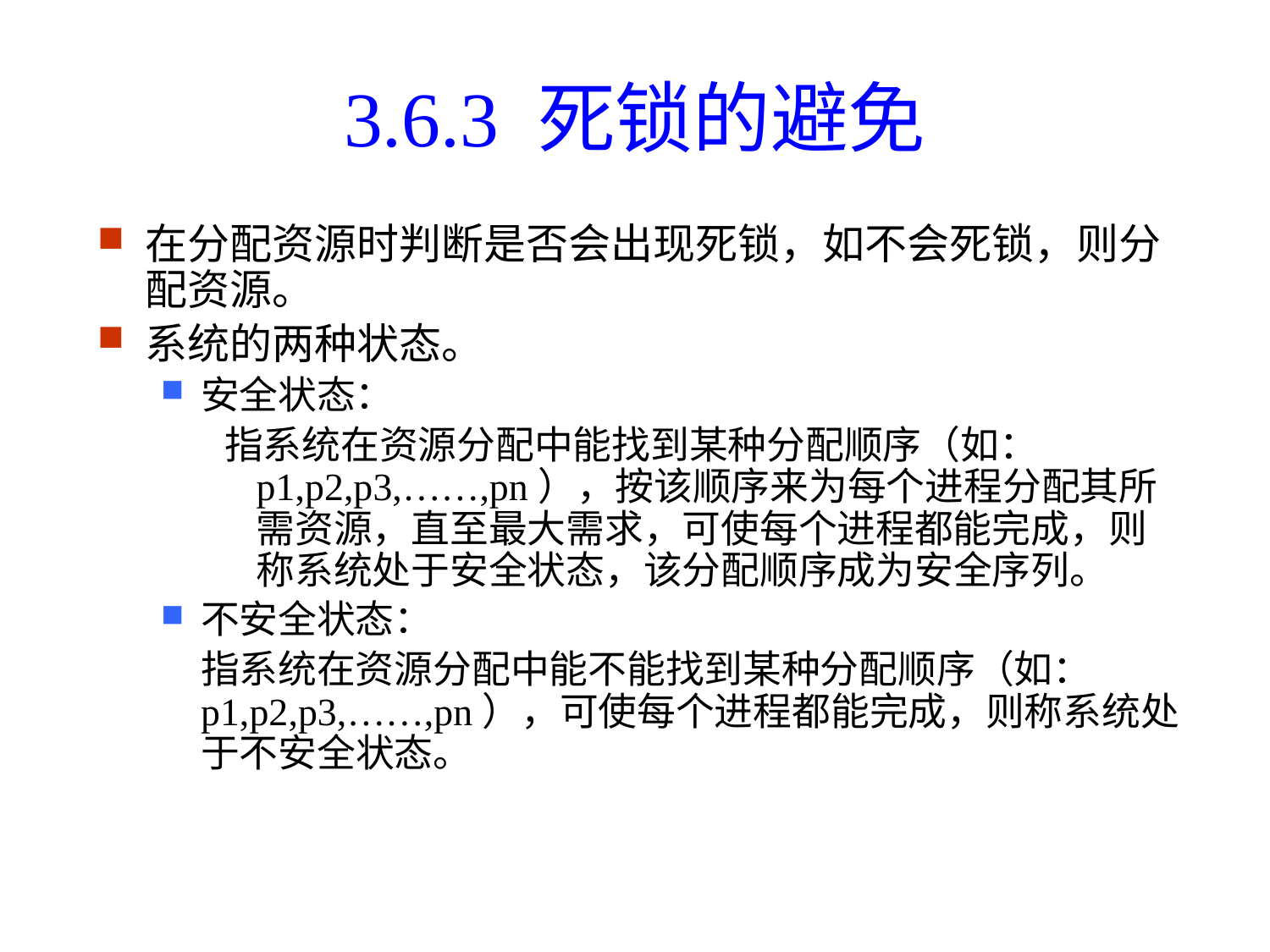

# 3.6.3 死锁的避免
在分配资源时判断是否会出现死锁，如不会死锁，则分配资源。
系统的两种状态。
安全状态：
指系统在资源分配中能找到某种分配顺序（如：p1,p2,p3,……,pn），按该顺序来为每个进程分配其所需资源，直至最大需求，可使每个进程都能完成，则称系统处于安全状态，该分配顺序成为安全序列。
不安全状态：
	指系统在资源分配中能不能找到某种分配顺序（如：p1,p2,p3,……,pn），可使每个进程都能完成，则称系统处于不安全状态。